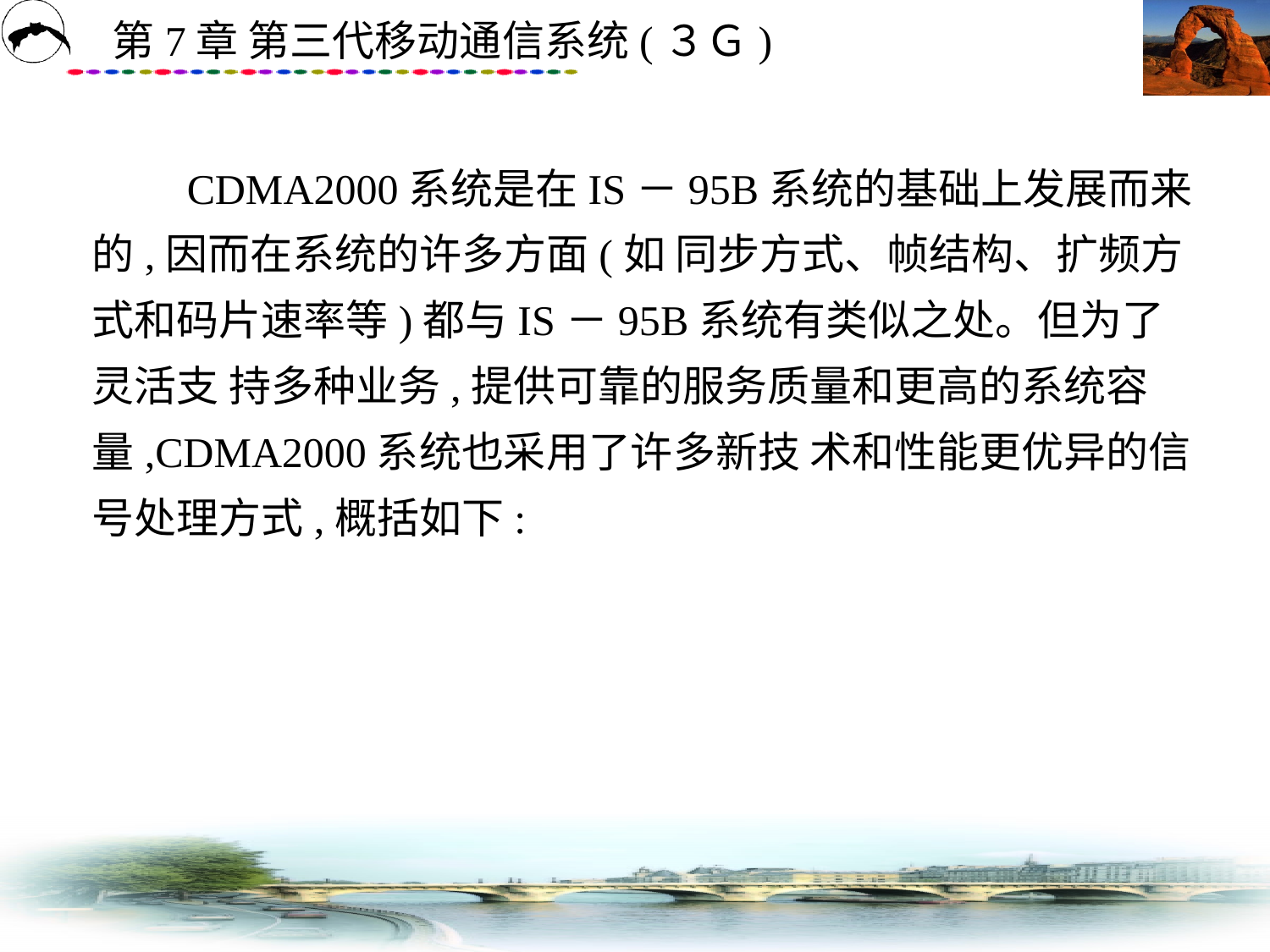

# CDMA2000系统是在IS－95B系统的基础上发展而来的,因而在系统的许多方面(如 同步方式、帧结构、扩频方式和码片速率等)都与IS－95B系统有类似之处。但为了灵活支 持多种业务,提供可靠的服务质量和更高的系统容量,CDMA2000系统也采用了许多新技 术和性能更优异的信号处理方式,概括如下: